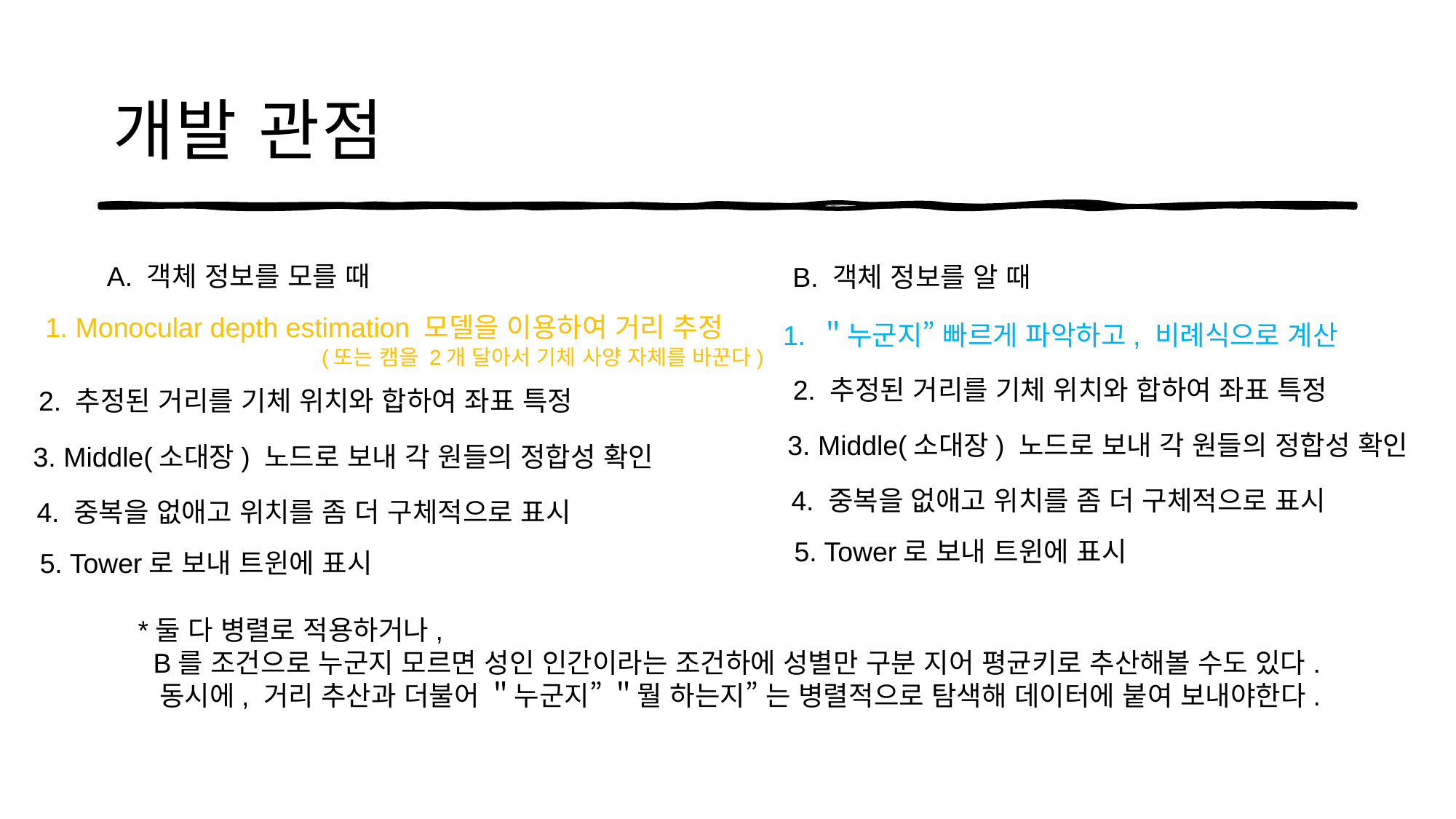

# 개발 관점
A. 객체 정보를 모를 때
B. 객체 정보를 알 때
1. Monocular depth estimation 모델을 이용하여 거리 추정
1. ＂누군지” 빠르게 파악하고, 비례식으로 계산
(또는 캠을 2개 달아서 기체 사양 자체를 바꾼다)
2. 추정된 거리를 기체 위치와 합하여 좌표 특정
2. 추정된 거리를 기체 위치와 합하여 좌표 특정
3. Middle(소대장) 노드로 보내 각 원들의 정합성 확인
3. Middle(소대장) 노드로 보내 각 원들의 정합성 확인
4. 중복을 없애고 위치를 좀 더 구체적으로 표시
4. 중복을 없애고 위치를 좀 더 구체적으로 표시
5. Tower로 보내 트윈에 표시
5. Tower로 보내 트윈에 표시
*둘 다 병렬로 적용하거나,
  B를 조건으로 누군지 모르면 성인 인간이라는 조건하에 성별만 구분 지어 평균키로 추산해볼 수도 있다.
  동시에, 거리 추산과 더불어 ＂누군지” ＂뭘 하는지” 는 병렬적으로 탐색해 데이터에 붙여 보내야한다.